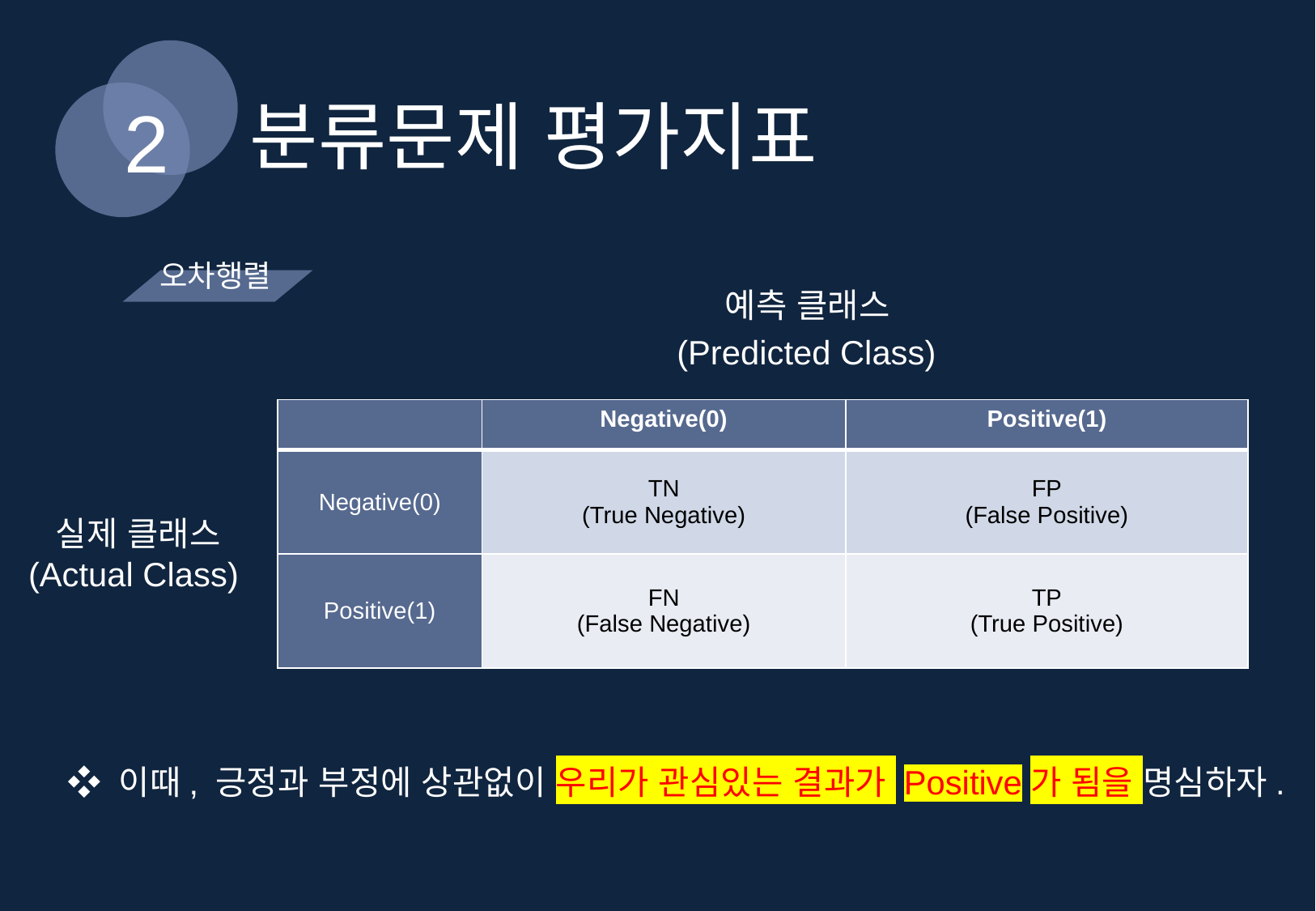

분류문제 평가지표
2
오차행렬

예측 클래스
(Predicted Class)
|  | Negative(0) | Positive(1) |
| --- | --- | --- |
| Negative(0) | TN (True Negative) | FP (False Positive) |
| Positive(1) | FN (False Negative) | TP (True Positive) |
  실제 클래스
(Actual Class)
❖ 이때, 긍정과 부정에 상관없이 우리가 관심있는 결과가 Positive가 됨을 명심하자.